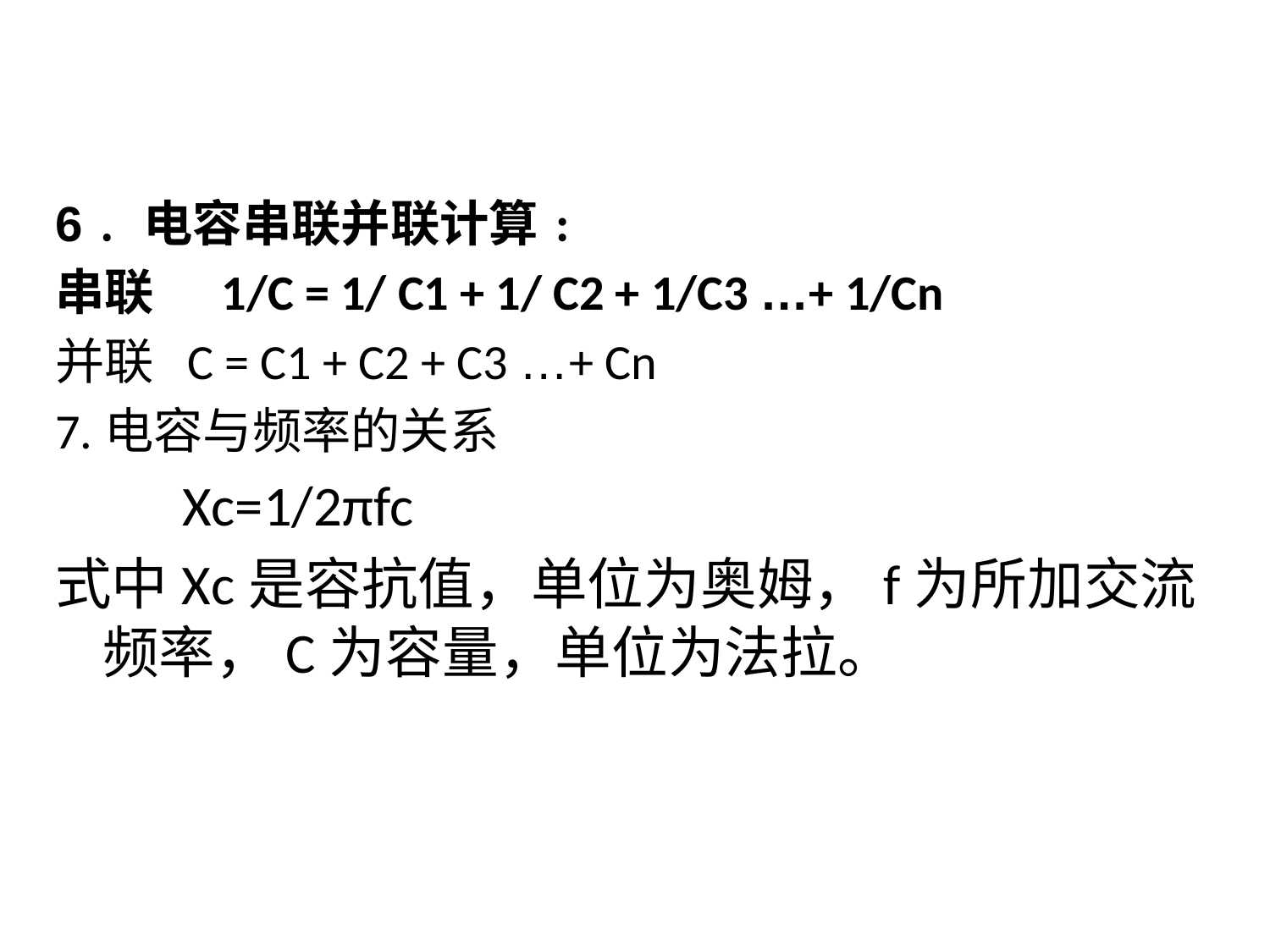

6﹒电容串联并联计算﹕
串联     1/C = 1/ C1 + 1/ C2 + 1/C3 …+ 1/Cn
并联  C = C1 + C2 + C3 …+ Cn
7.电容与频率的关系
          Xc=1/2πfc
式中Xc是容抗值，单位为奥姆，f为所加交流频率，C为容量，单位为法拉。